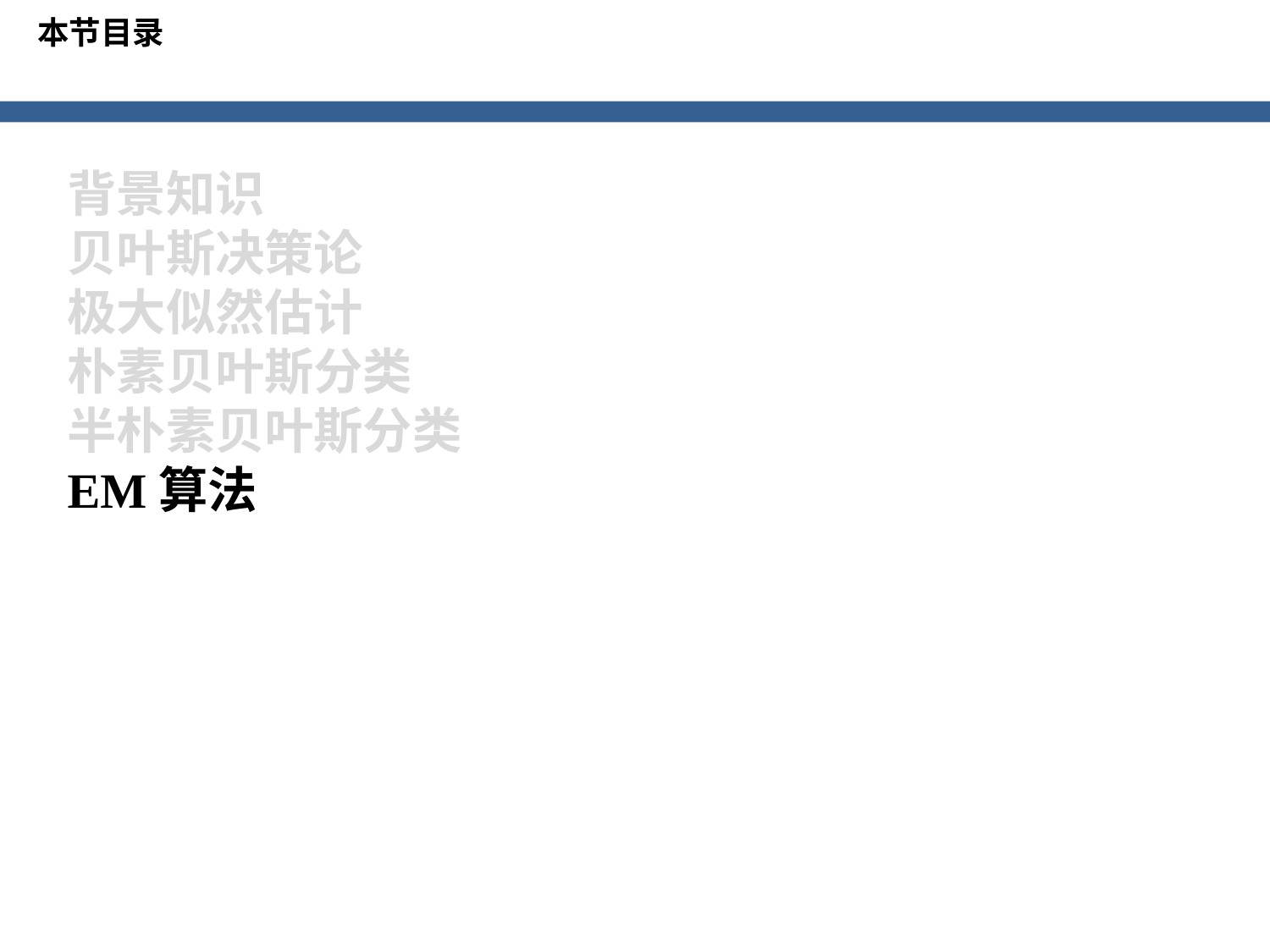

本节目录
背景知识
贝叶斯决策论
极大似然估计
朴素贝叶斯分类
半朴素贝叶斯分类
EM算法